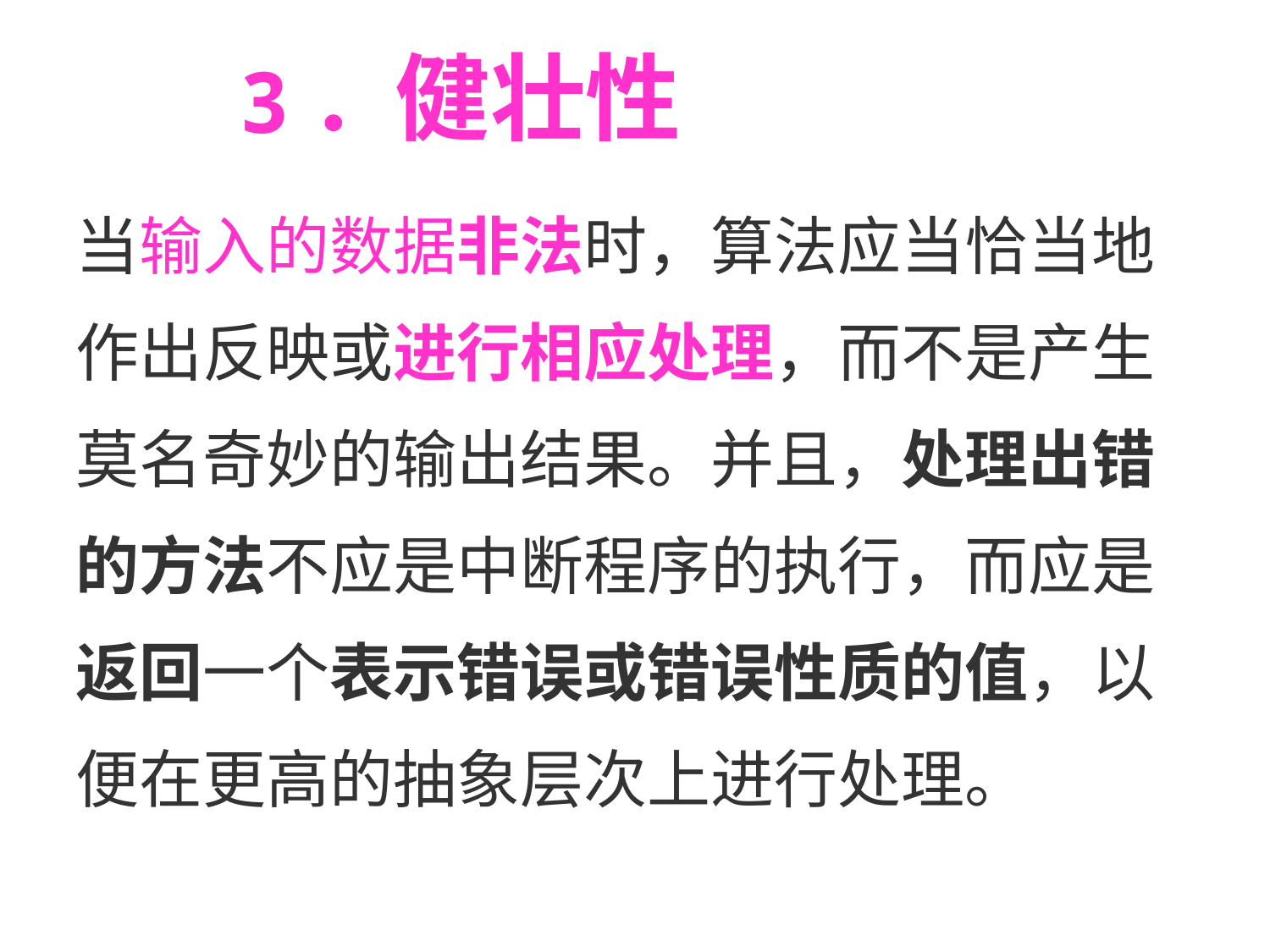

3．健壮性
当输入的数据非法时，算法应当恰当地作出反映或进行相应处理，而不是产生莫名奇妙的输出结果。并且，处理出错的方法不应是中断程序的执行，而应是返回一个表示错误或错误性质的值，以便在更高的抽象层次上进行处理。